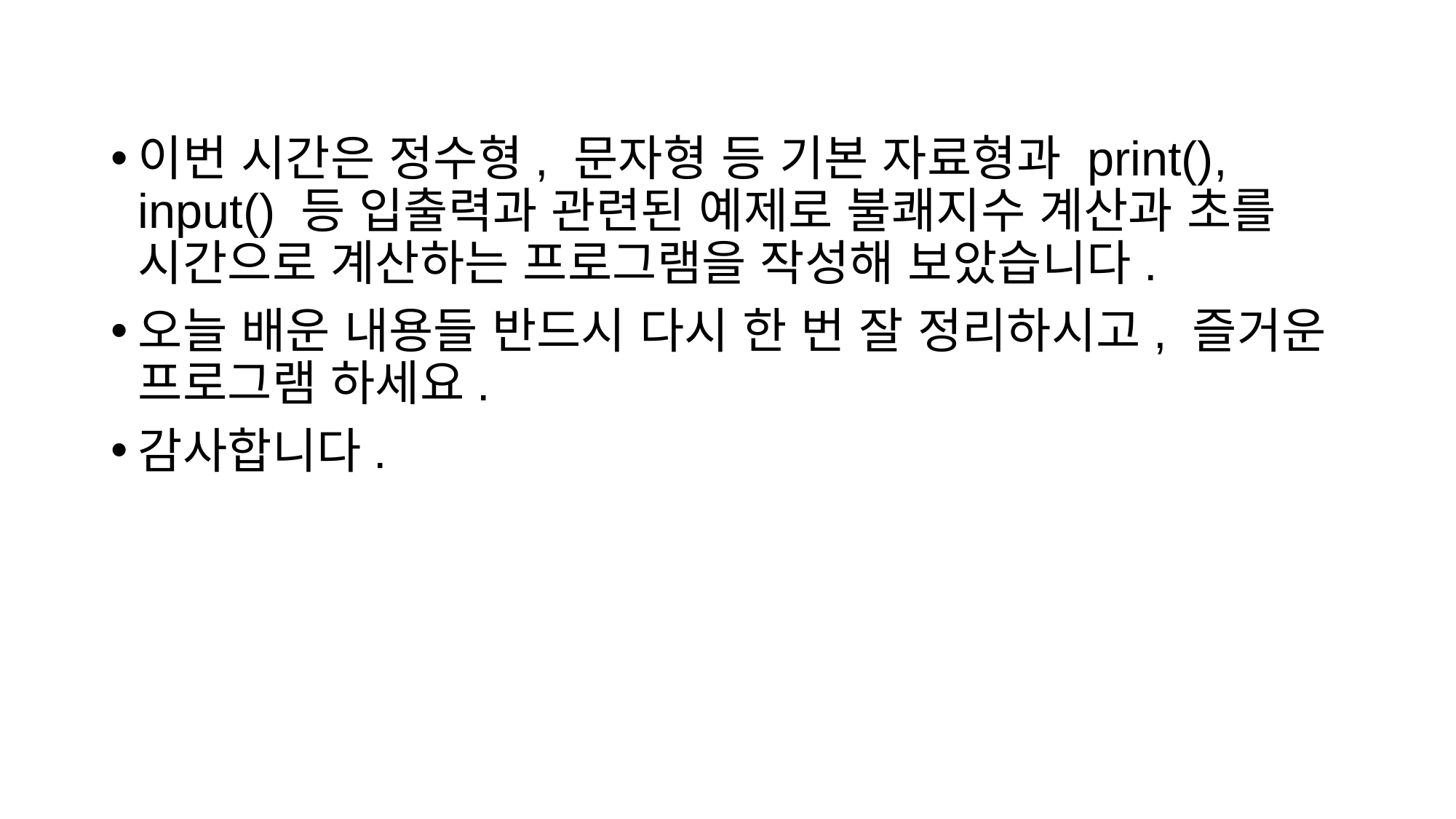

#
이번 시간은 정수형, 문자형 등 기본 자료형과 print(), input() 등 입출력과 관련된 예제로 불쾌지수 계산과 초를 시간으로 계산하는 프로그램을 작성해 보았습니다.
오늘 배운 내용들 반드시 다시 한 번 잘 정리하시고, 즐거운 프로그램 하세요.
감사합니다.